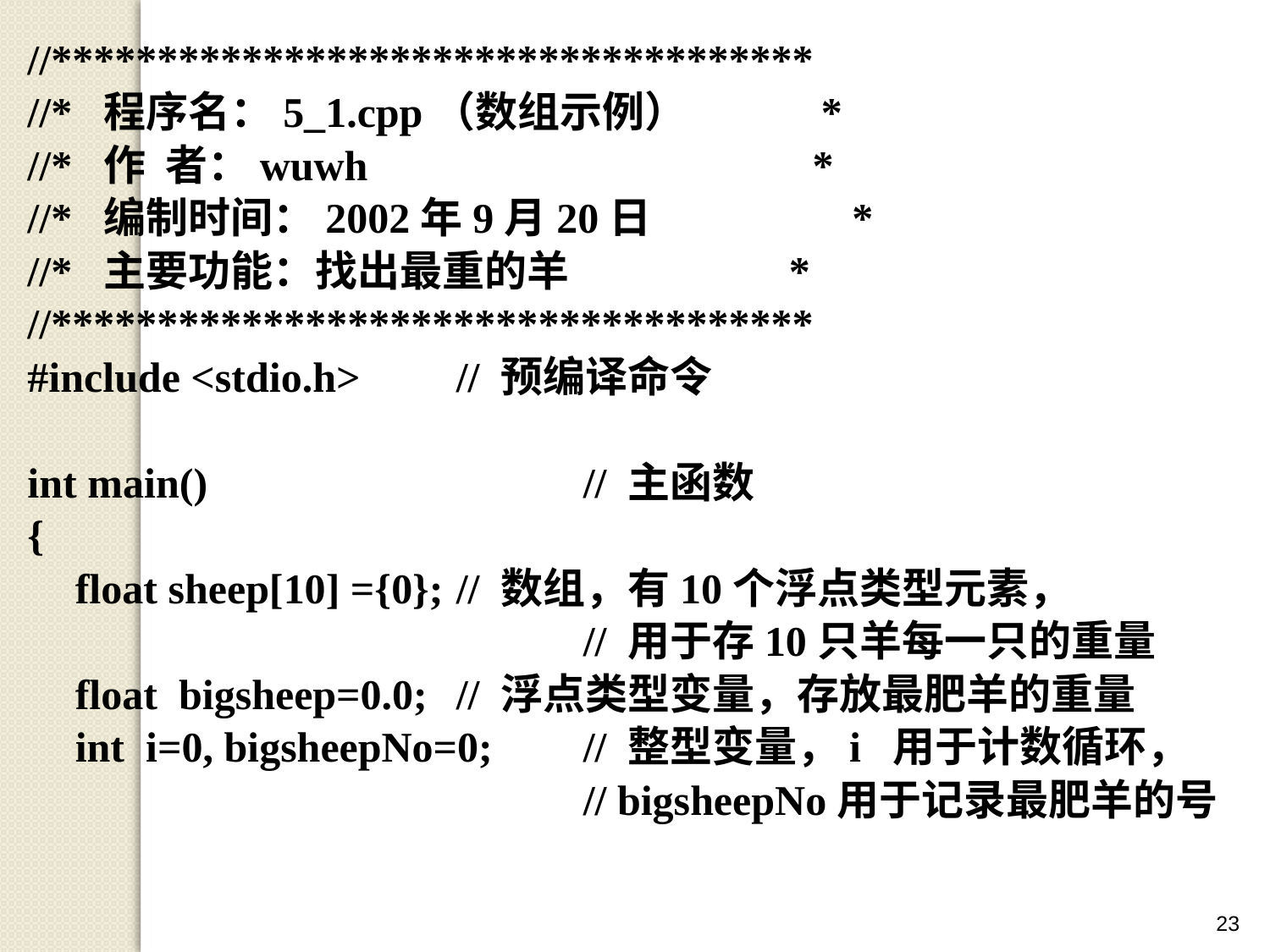

//************************************
//*  程序名：5_1.cpp（数组示例）             *
//*  作  者：wuwh                                          *
//*  编制时间：2002年9月20日                    *
//*  主要功能：找出最重的羊                      *
//************************************
#include <stdio.h>	// 预编译命令

int main()			// 主函数
{
	float sheep[10] ={0};	// 数组，有10个浮点类型元素，
					// 用于存10只羊每一只的重量
	float  bigsheep=0.0;	// 浮点类型变量，存放最肥羊的重量
	int  i=0, bigsheepNo=0;	// 整型变量，i  用于计数循环，
					// bigsheepNo用于记录最肥羊的号
23